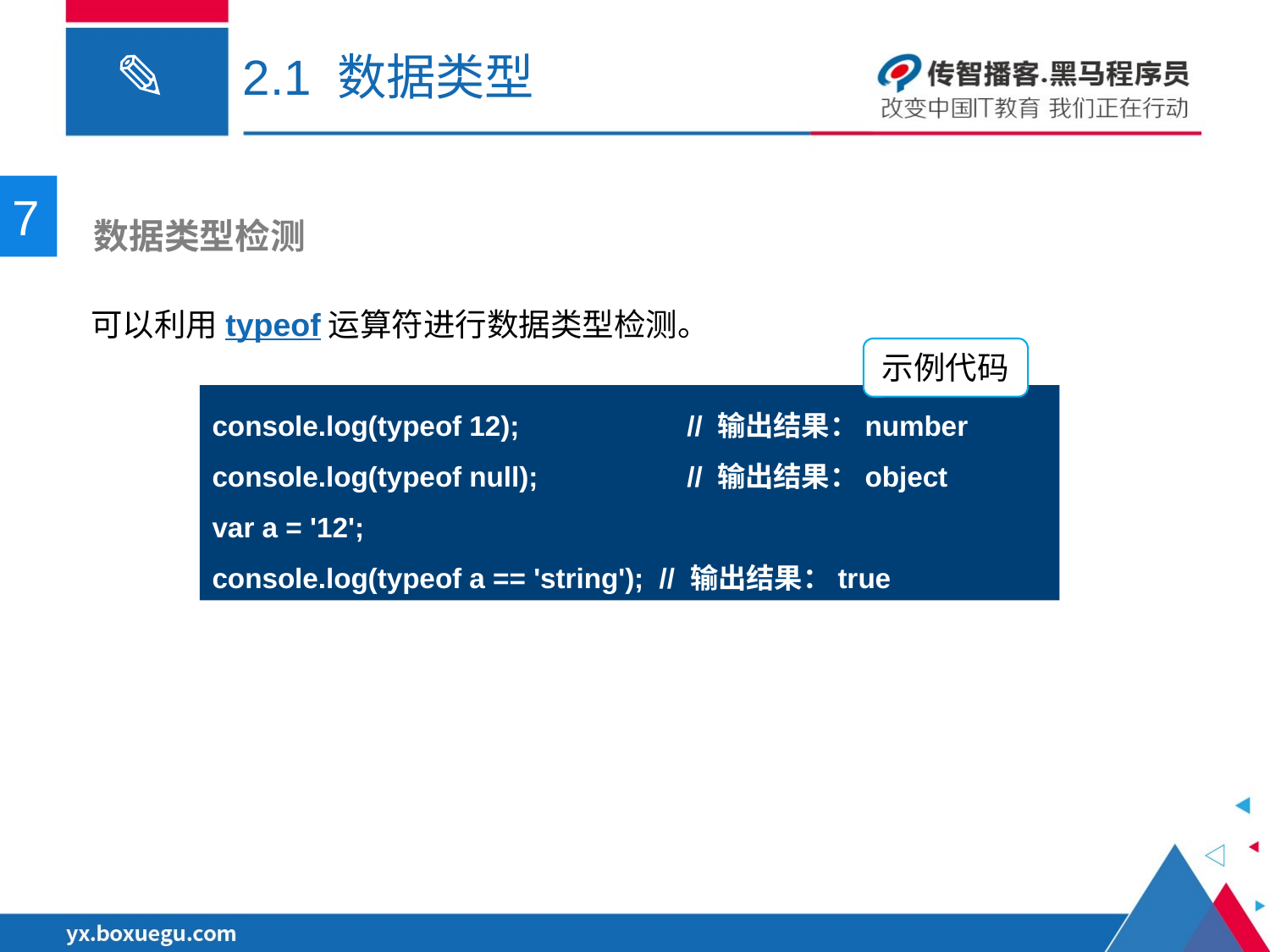

# 2.1 数据类型

7
  数据类型检测
可以利用typeof运算符进行数据类型检测。
示例代码
console.log(typeof 12);	            // 输出结果：number
console.log(typeof null);	            // 输出结果：object
var a = '12';
console.log(typeof a == 'string');  // 输出结果：true